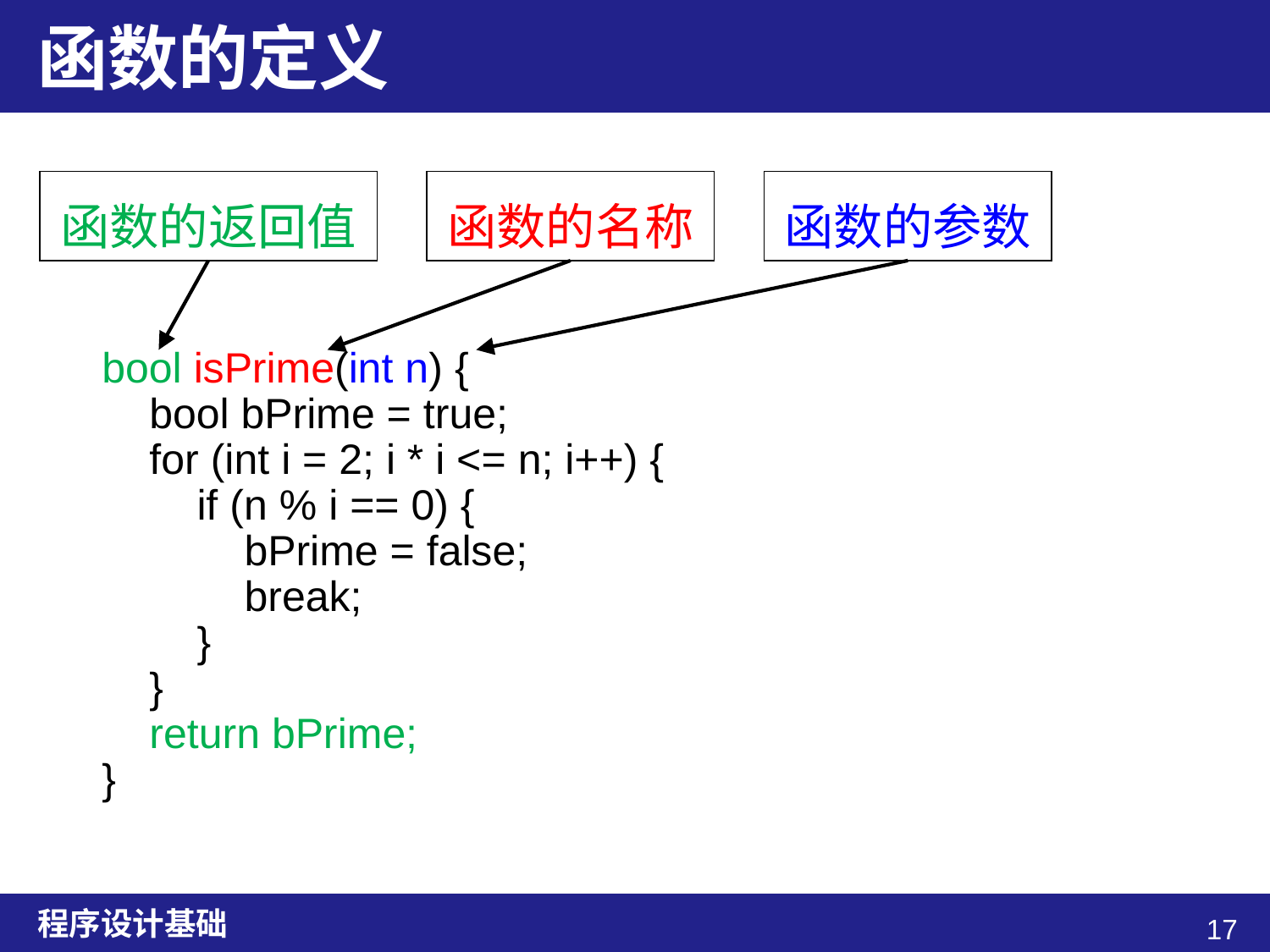

# 函数的定义
函数的返回值
函数的名称
函数的参数
bool isPrime(int n) {
    bool bPrime = true;
    for (int i = 2; i * i <= n; i++) {
        if (n % i == 0) {
            bPrime = false;
            break;
        }
    }
    return bPrime;
}